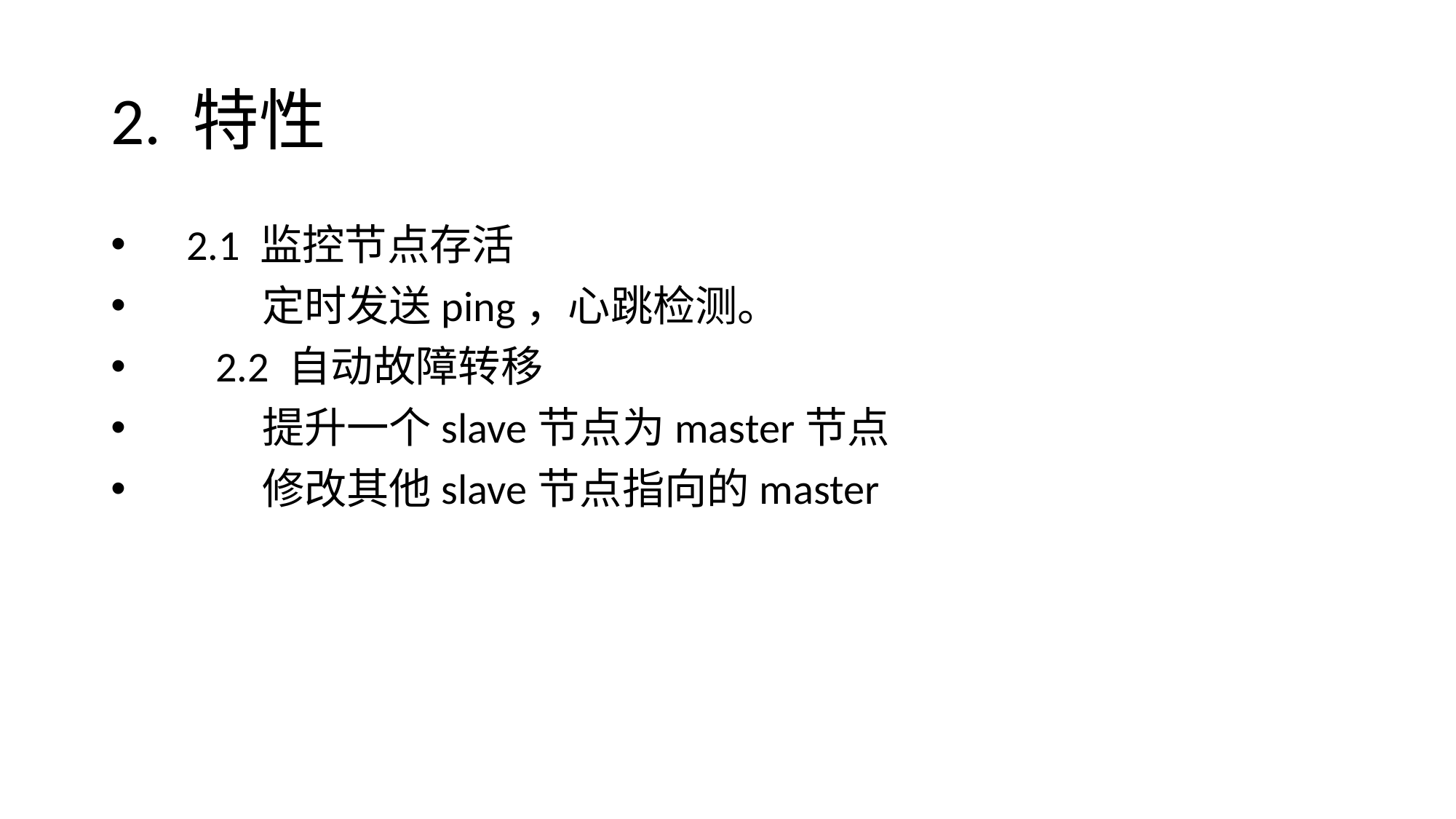

# 2. 特性
     2.1 监控节点存活
            定时发送ping，心跳检测。
        2.2 自动故障转移
            提升一个slave节点为master节点
            修改其他slave节点指向的master